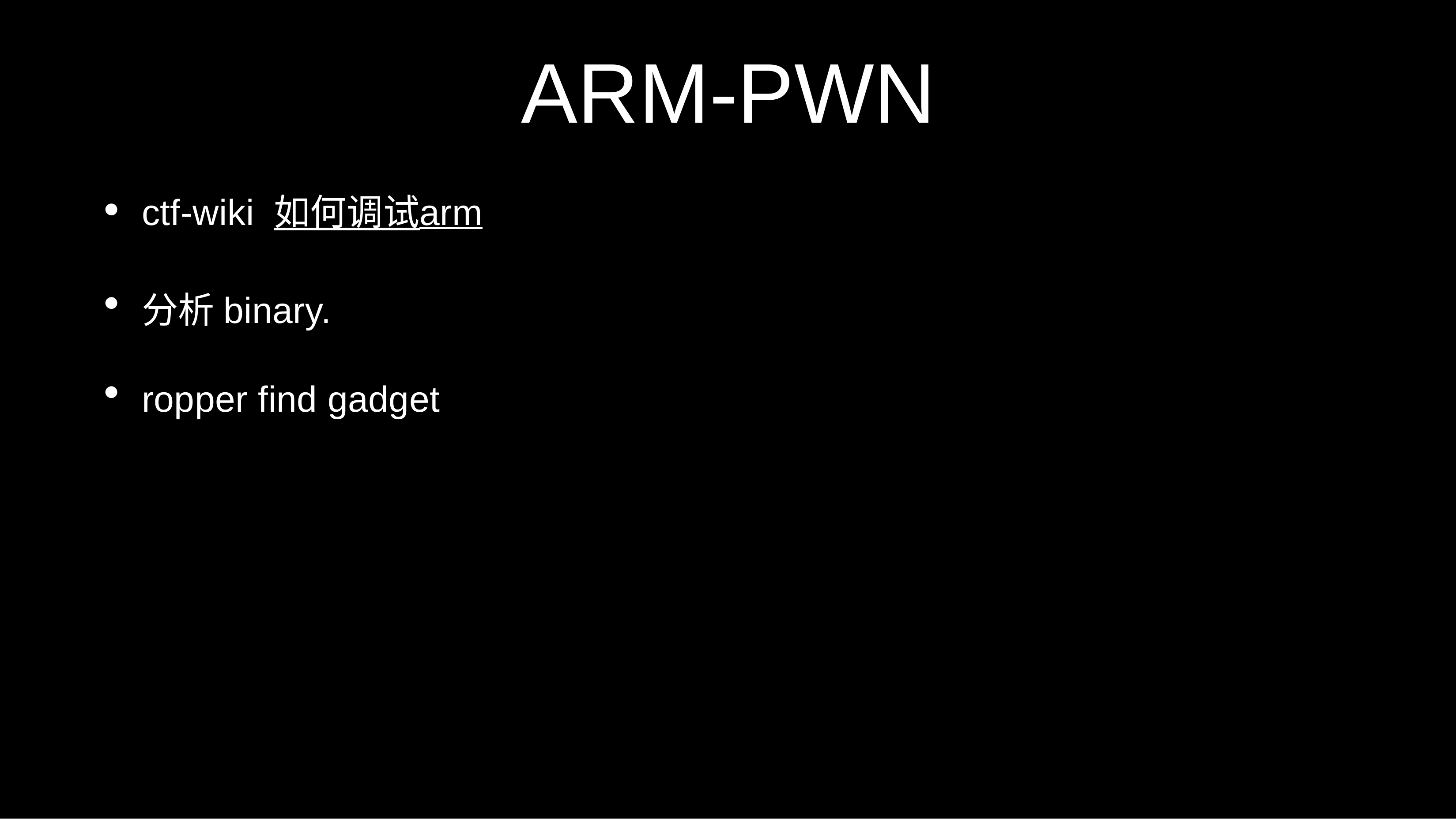

# ARM-PWN
ctf-wiki 如何调试arm

分析binary.

ropper find gadget